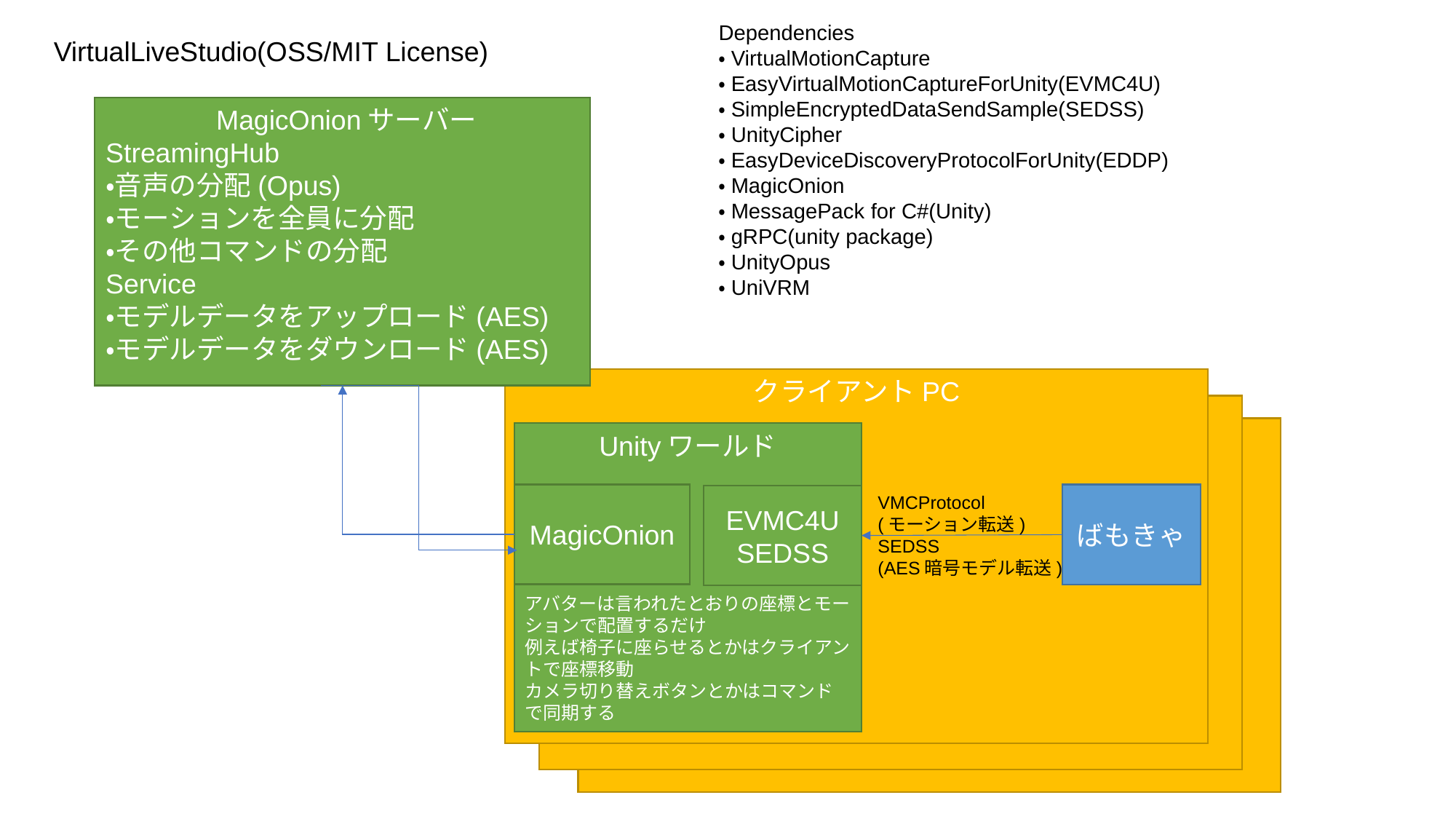

Dependencies
・VirtualMotionCapture
・EasyVirtualMotionCaptureForUnity(EVMC4U)
・SimpleEncryptedDataSendSample(SEDSS)
・UnityCipher
・EasyDeviceDiscoveryProtocolForUnity(EDDP)
・MagicOnion
・MessagePack for C#(Unity)
・gRPC(unity package)
・UnityOpus
・UniVRM
VirtualLiveStudio(OSS/MIT License)
 MagicOnionサーバー
StreamingHub
・音声の分配(Opus)
・モーションを全員に分配
・その他コマンドの分配
Service
・モデルデータをアップロード(AES)
・モデルデータをダウンロード(AES)
クライアントPC
Unityワールド

アバターは言われたとおりの座標とモーションで配置するだけ
例えば椅子に座らせるとかはクライアントで座標移動
カメラ切り替えボタンとかはコマンドで同期する
MagicOnion
ばもきゃ
EVMC4U
SEDSS
VMCProtocol
(モーション転送)
SEDSS
(AES暗号モデル転送)
クライアントPC
クライアントPC